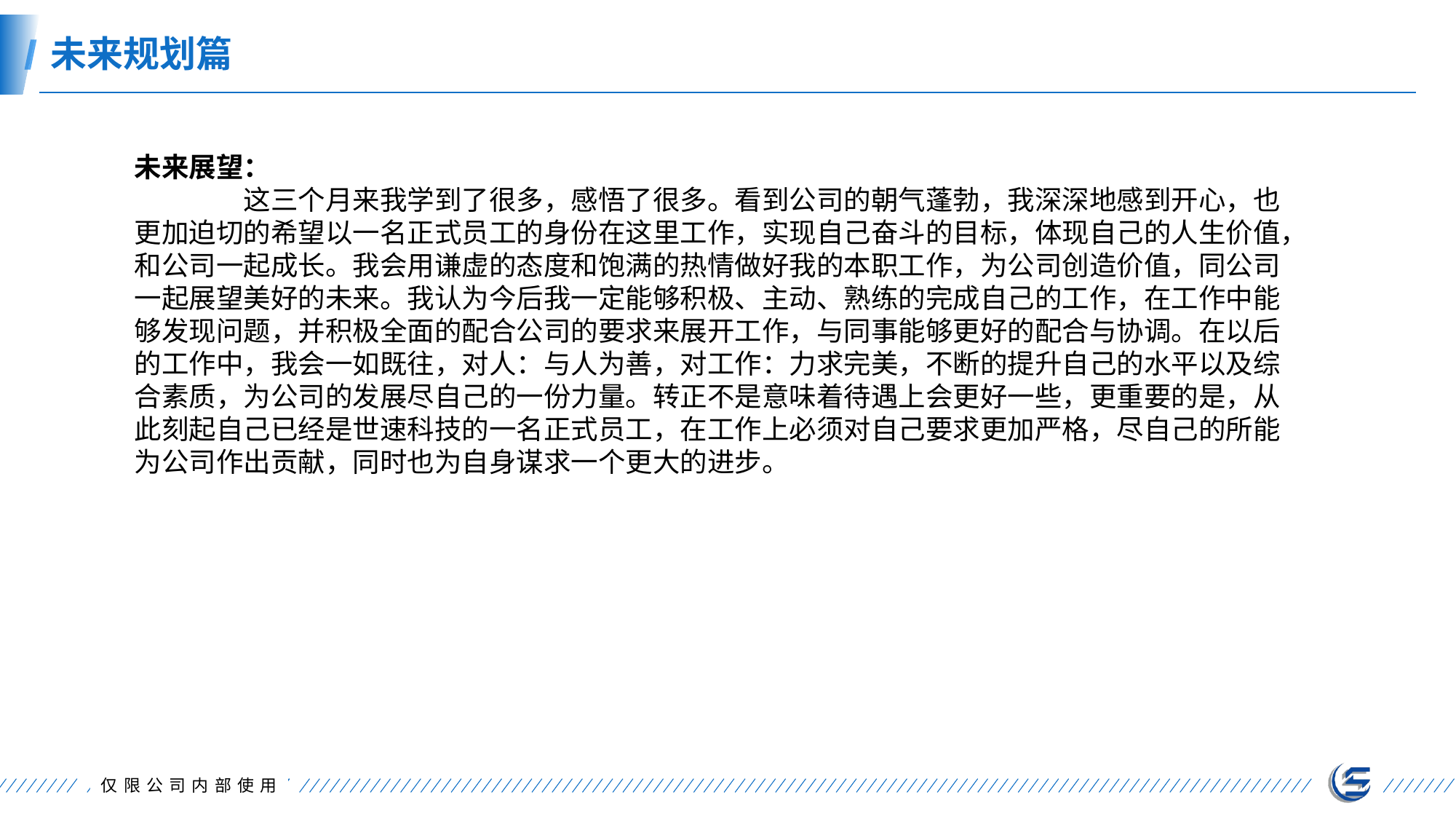

未来规划篇
未来展望：
	这三个月来我学到了很多，感悟了很多。看到公司的朝气蓬勃，我深深地感到开心，也更加迫切的希望以一名正式员工的身份在这里工作，实现自己奋斗的目标，体现自己的人生价值，和公司一起成长。我会用谦虚的态度和饱满的热情做好我的本职工作，为公司创造价值，同公司一起展望美好的未来。我认为今后我一定能够积极、主动、熟练的完成自己的工作，在工作中能够发现问题，并积极全面的配合公司的要求来展开工作，与同事能够更好的配合与协调。在以后的工作中，我会一如既往，对人：与人为善，对工作：力求完美，不断的提升自己的水平以及综合素质，为公司的发展尽自己的一份力量。转正不是意味着待遇上会更好一些，更重要的是，从此刻起自己已经是世速科技的一名正式员工，在工作上必须对自己要求更加严格，尽自己的所能为公司作出贡献，同时也为自身谋求一个更大的进步。